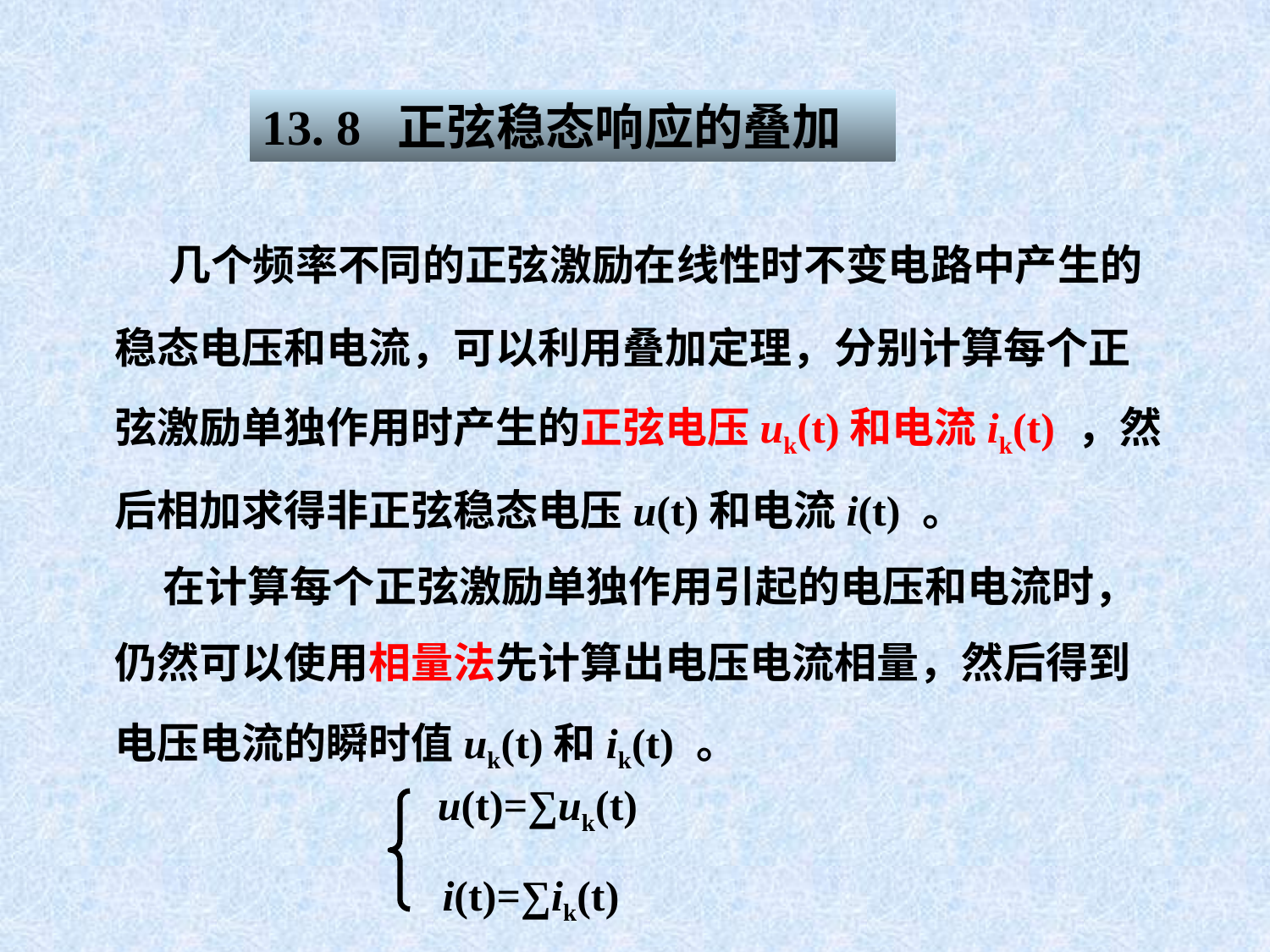

13. 8  正弦稳态响应的叠加
  几个频率不同的正弦激励在线性时不变电路中产生的稳态电压和电流，可以利用叠加定理，分别计算每个正弦激励单独作用时产生的正弦电压uk(t)和电流ik(t) ，然后相加求得非正弦稳态电压u(t)和电流i(t) 。
    在计算每个正弦激励单独作用引起的电压和电流时，仍然可以使用相量法先计算出电压电流相量，然后得到电压电流的瞬时值uk(t)和ik(t) 。
u(t)=∑uk(t)

i(t)=∑ik(t)